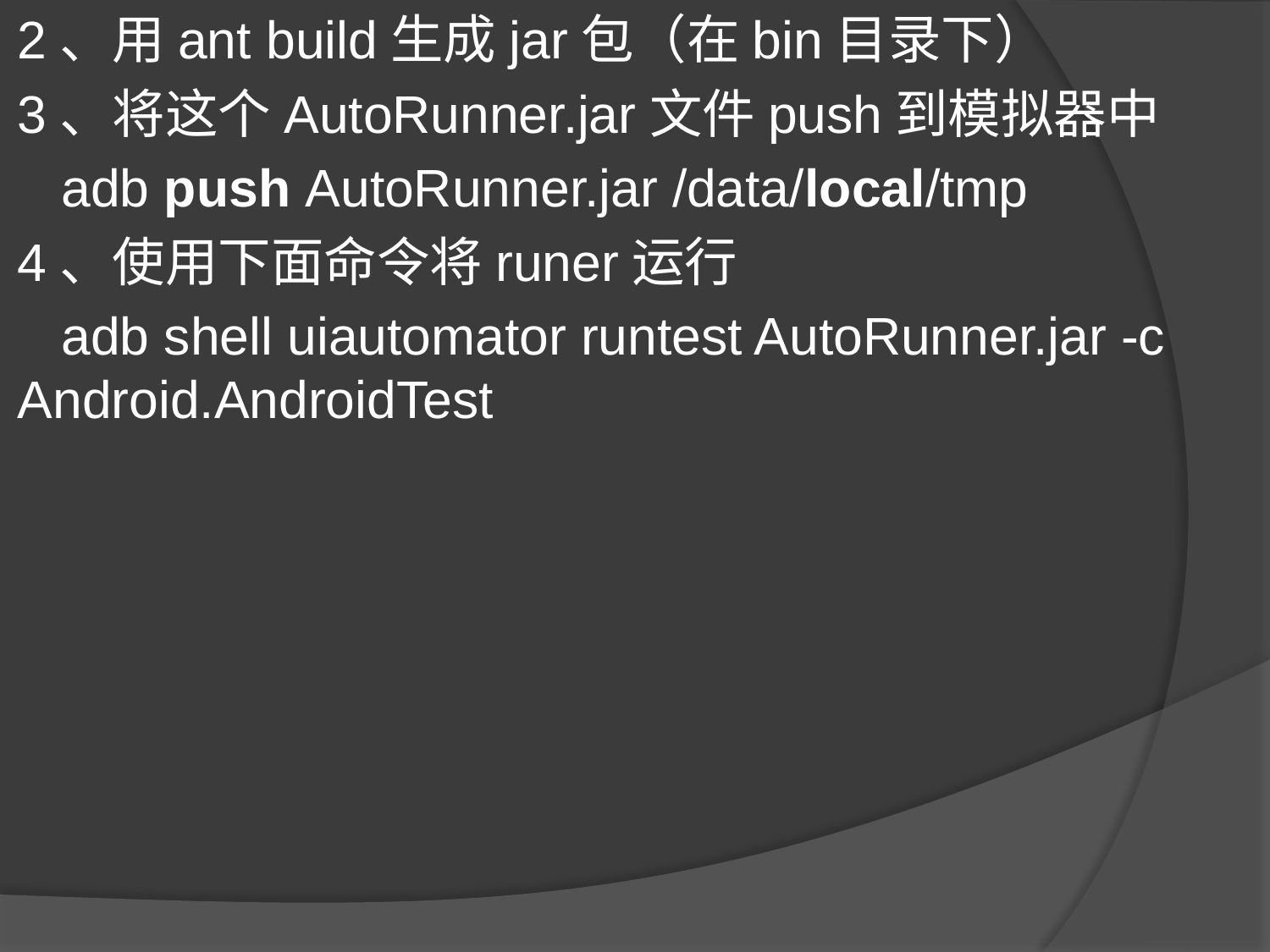

2、用ant build生成jar包（在bin目录下）
3、将这个AutoRunner.jar文件push到模拟器中
   adb push AutoRunner.jar /data/local/tmp
4、使用下面命令将runer运行
   adb shell uiautomator runtest AutoRunner.jar -c Android.AndroidTest